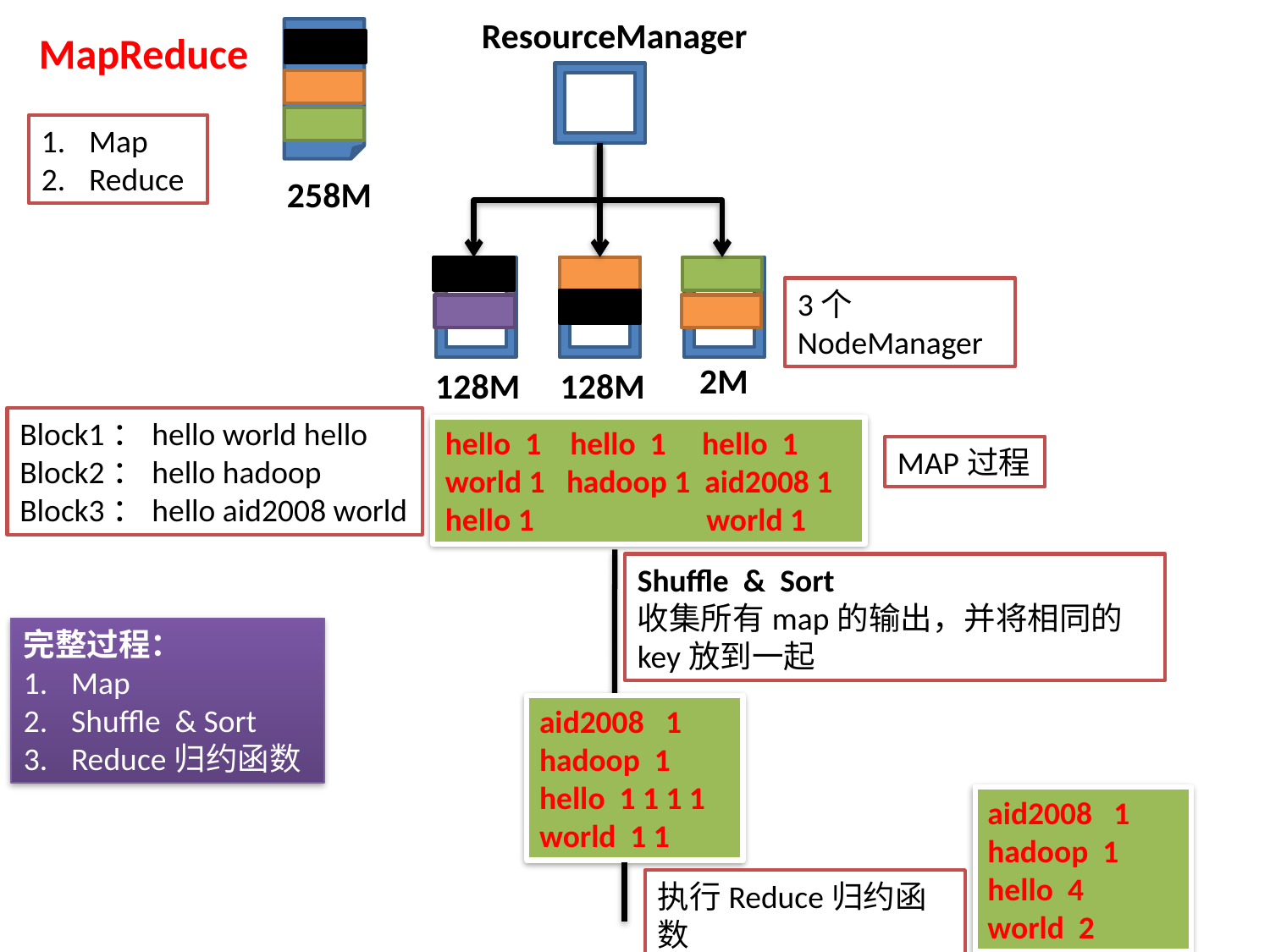

ResourceManager

MapReduce

Map
Reduce
258M

3个NodeManager

2M
128M
128M
Block1：hello world hello
Block2：hello hadoop
Block3：hello aid2008 world
hello  1    hello  1     hello  1
world 1   hadoop 1  aid2008 1
hello 1                        world 1
MAP过程
Shuffle  &  Sort
收集所有map的输出，并将相同的key放到一起
完整过程：
Map
Shuffle  & Sort
Reduce归约函数
aid2008   1
hadoop  1
hello  1 1 1 1
world  1 1
aid2008   1
hadoop  1
hello  4
world  2
执行Reduce归约函数